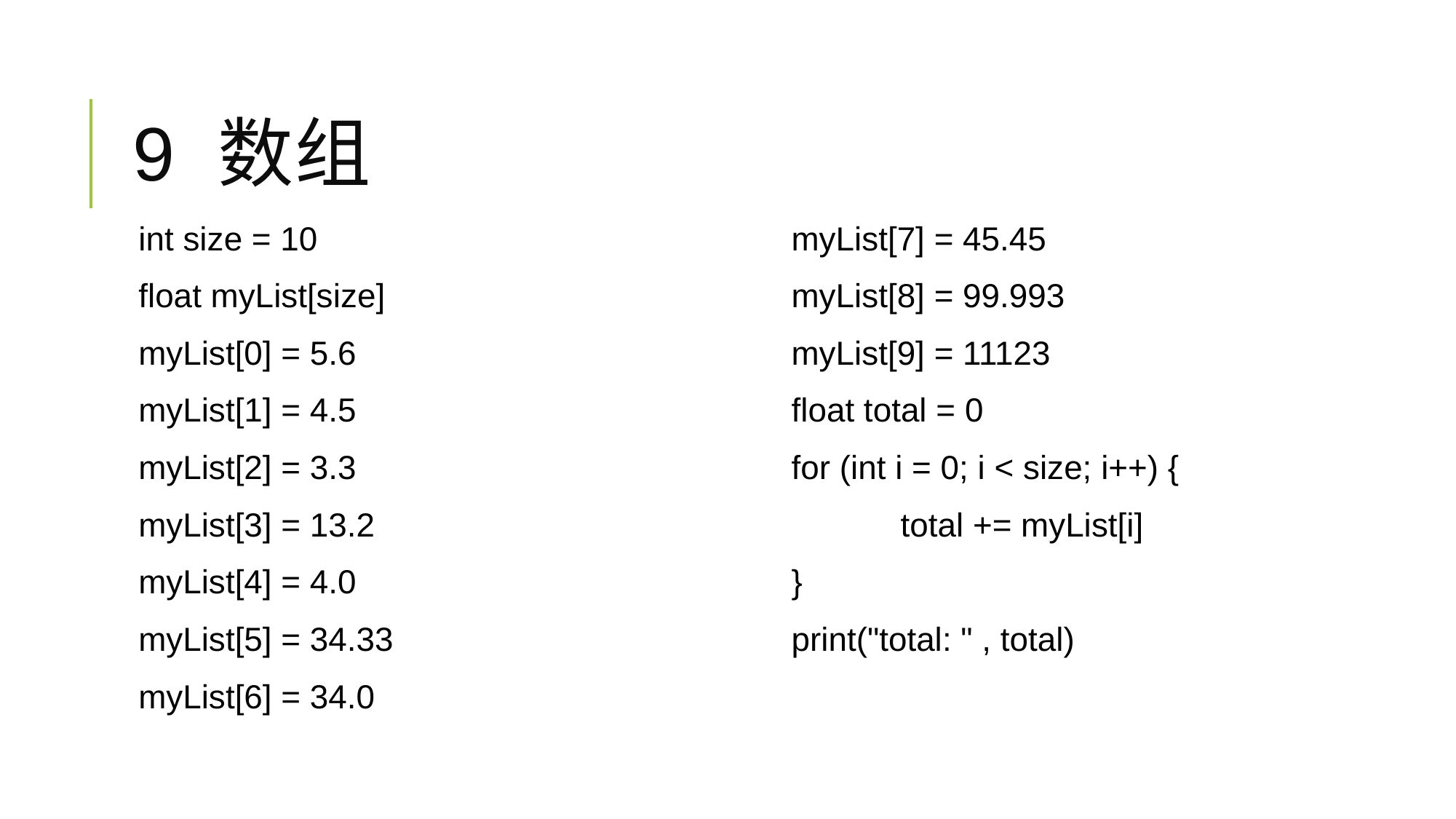

# 9 数组
int size = 10
float myList[size]
myList[0] = 5.6
myList[1] = 4.5
myList[2] = 3.3
myList[3] = 13.2
myList[4] = 4.0
myList[5] = 34.33
myList[6] = 34.0

myList[7] = 45.45
myList[8] = 99.993
myList[9] = 11123
float total = 0
for (int i = 0; i < size; i++) {
	total += myList[i]
}
print("total: " , total)